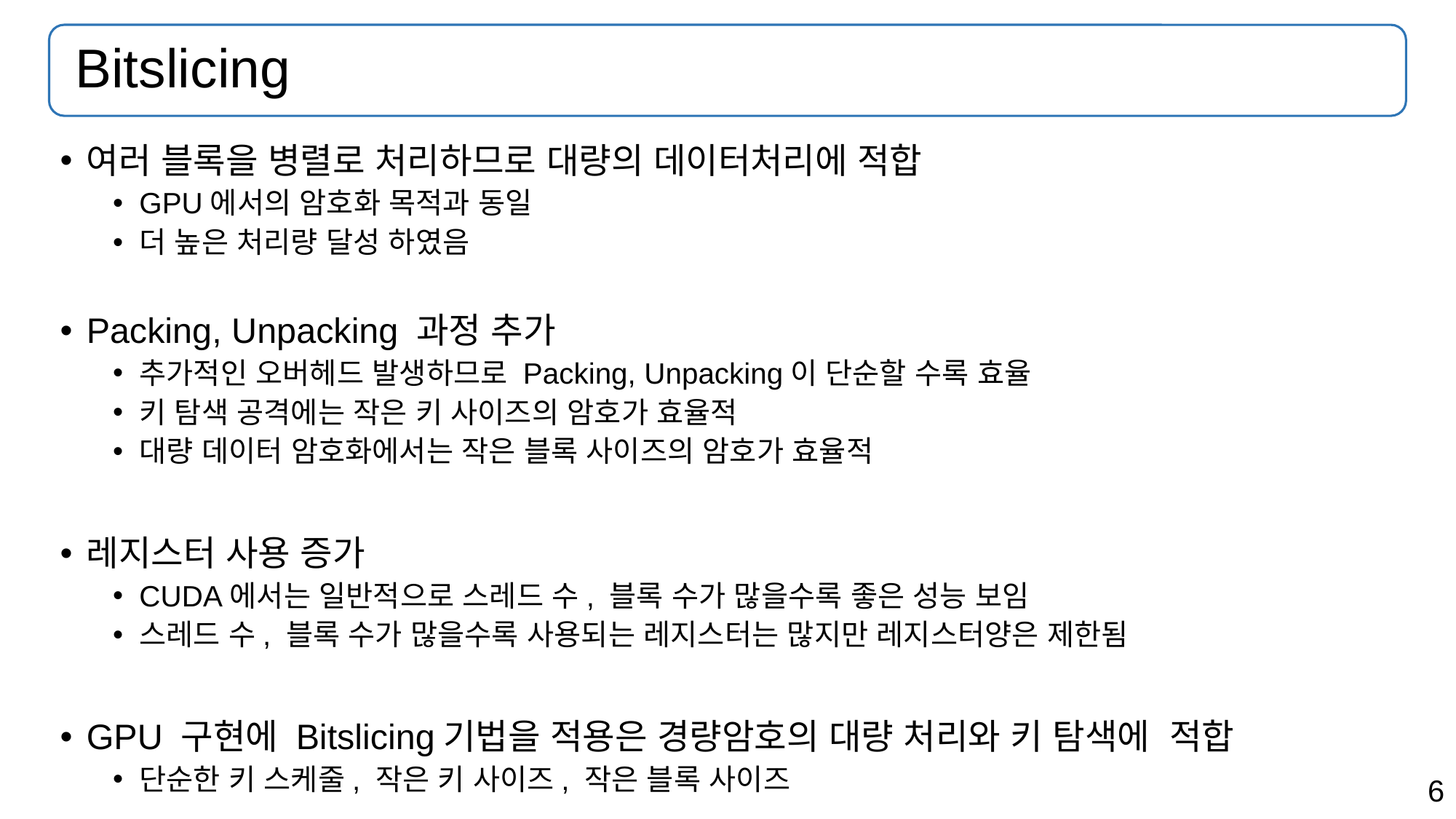

# Bitslicing
여러 블록을 병렬로 처리하므로 대량의 데이터처리에 적합
GPU에서의 암호화 목적과 동일
더 높은 처리량 달성 하였음

Packing, Unpacking 과정 추가
추가적인 오버헤드 발생하므로 Packing, Unpacking이 단순할 수록 효율
키 탐색 공격에는 작은 키 사이즈의 암호가 효율적
대량 데이터 암호화에서는 작은 블록 사이즈의 암호가 효율적

레지스터 사용 증가
CUDA에서는 일반적으로 스레드 수, 블록 수가 많을수록 좋은 성능 보임
스레드 수, 블록 수가 많을수록 사용되는 레지스터는 많지만 레지스터양은 제한됨

GPU 구현에 Bitslicing기법을 적용은 경량암호의 대량 처리와 키 탐색에  적합
단순한 키 스케줄, 작은 키 사이즈, 작은 블록 사이즈